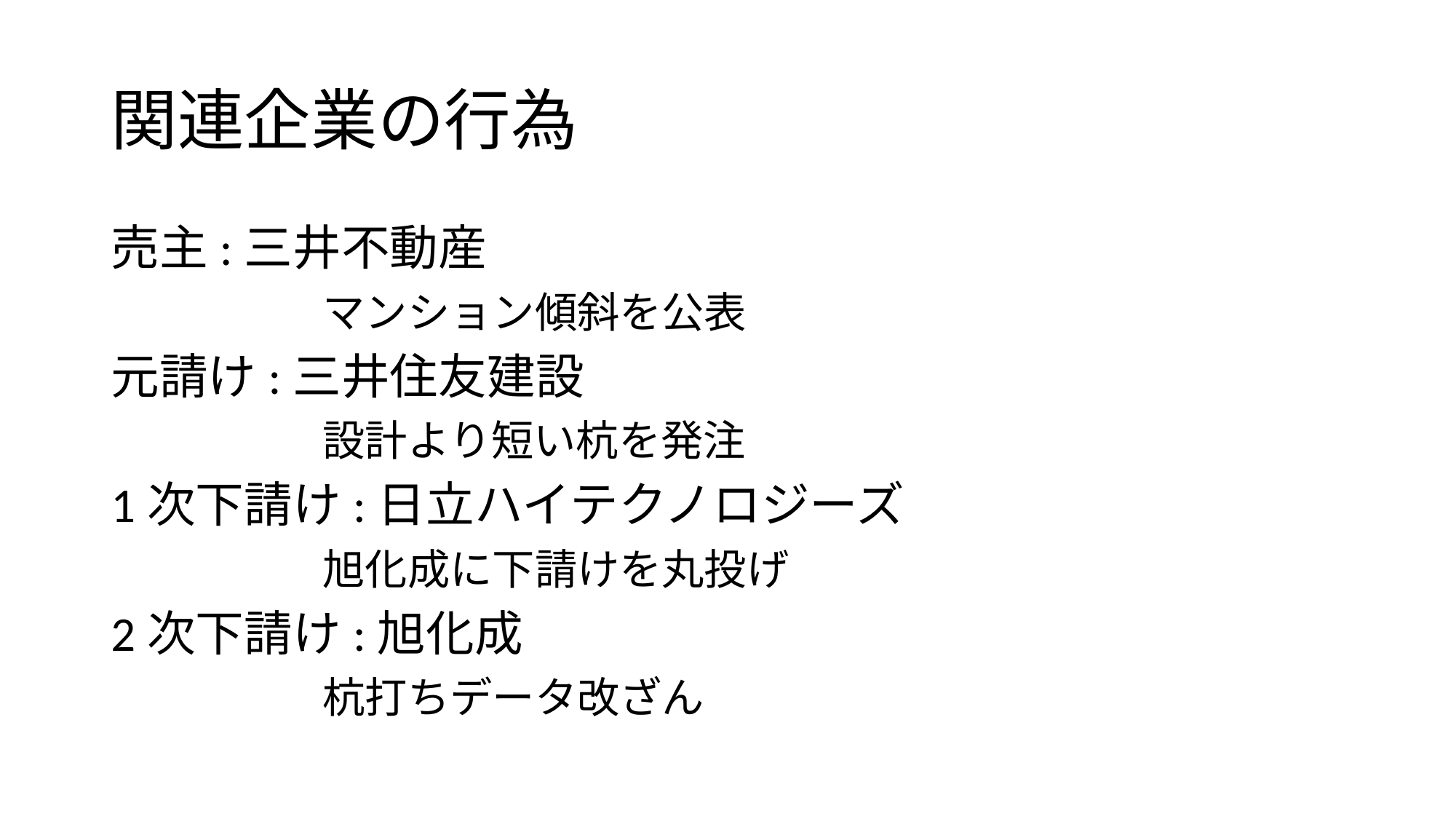

# 関連企業の行為
売主:三井不動産
　　　　　マンション傾斜を公表
元請け:三井住友建設
　　　　　設計より短い杭を発注
1次下請け:日立ハイテクノロジーズ
　　　　　旭化成に下請けを丸投げ
2次下請け:旭化成
　　　　　杭打ちデータ改ざん